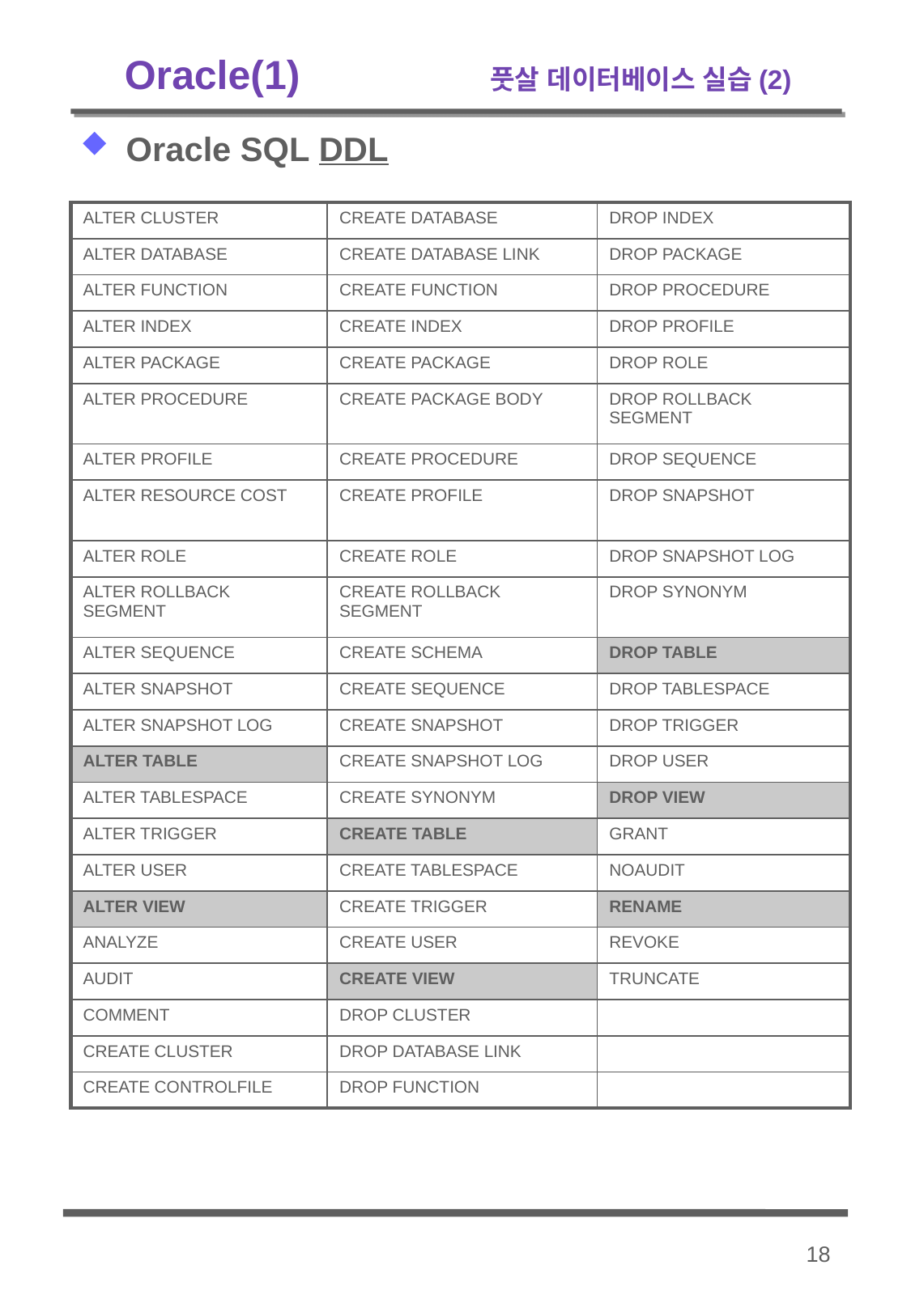

# Oracle(1) 	          풋살 데이터베이스 실습(2)
Oracle SQL DDL
| ALTER CLUSTER | CREATE DATABASE | DROP INDEX |
| --- | --- | --- |
| ALTER DATABASE | CREATE DATABASE LINK | DROP PACKAGE |
| ALTER FUNCTION | CREATE FUNCTION | DROP PROCEDURE |
| ALTER INDEX | CREATE INDEX | DROP PROFILE |
| ALTER PACKAGE | CREATE PACKAGE | DROP ROLE |
| ALTER PROCEDURE | CREATE PACKAGE BODY | DROP ROLLBACK SEGMENT |
| ALTER PROFILE | CREATE PROCEDURE | DROP SEQUENCE |
| ALTER RESOURCE COST | CREATE PROFILE | DROP SNAPSHOT |
| ALTER ROLE | CREATE ROLE | DROP SNAPSHOT LOG |
| ALTER ROLLBACK SEGMENT | CREATE ROLLBACK SEGMENT | DROP SYNONYM |
| ALTER SEQUENCE | CREATE SCHEMA | DROP TABLE |
| ALTER SNAPSHOT | CREATE SEQUENCE | DROP TABLESPACE |
| ALTER SNAPSHOT LOG | CREATE SNAPSHOT | DROP TRIGGER |
| ALTER TABLE | CREATE SNAPSHOT LOG | DROP USER |
| ALTER TABLESPACE | CREATE SYNONYM | DROP VIEW |
| ALTER TRIGGER | CREATE TABLE | GRANT |
| ALTER USER | CREATE TABLESPACE | NOAUDIT |
| ALTER VIEW | CREATE TRIGGER | RENAME |
| ANALYZE | CREATE USER | REVOKE |
| AUDIT | CREATE VIEW | TRUNCATE |
| COMMENT | DROP CLUSTER |  |
| CREATE CLUSTER | DROP DATABASE LINK |  |
| CREATE CONTROLFILE | DROP FUNCTION |  |
18